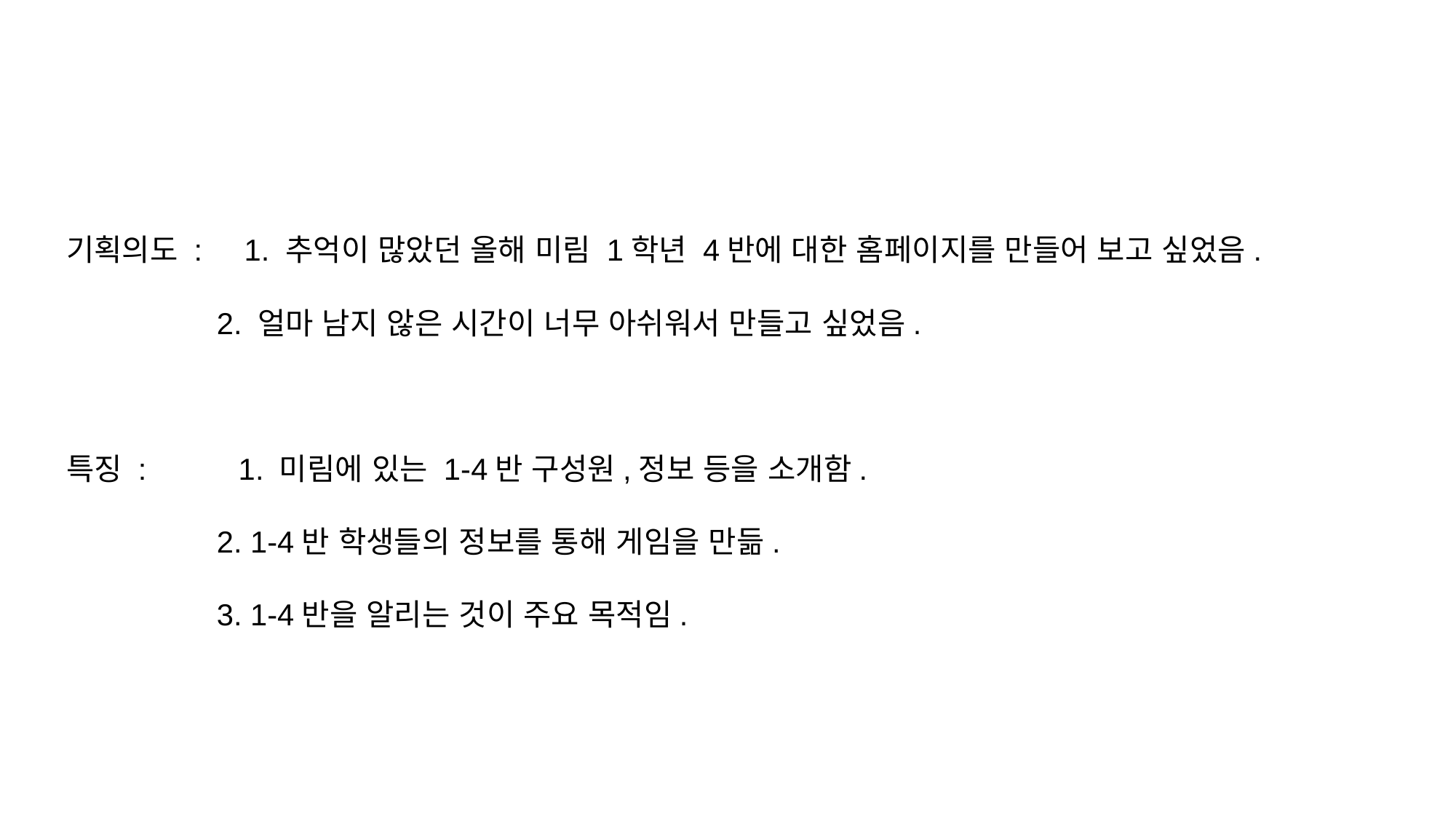

기획의도 :     1. 추억이 많았던 올해 미림 1학년 4반에 대한 홈페이지를 만들어 보고 싶었음.
                  2. 얼마 남지 않은 시간이 너무 아쉬워서 만들고 싶었음.

특징 :           1. 미림에 있는 1-4반 구성원,정보 등을 소개함.
                  2. 1-4반 학생들의 정보를 통해 게임을 만듦.
                  3. 1-4반을 알리는 것이 주요 목적임.